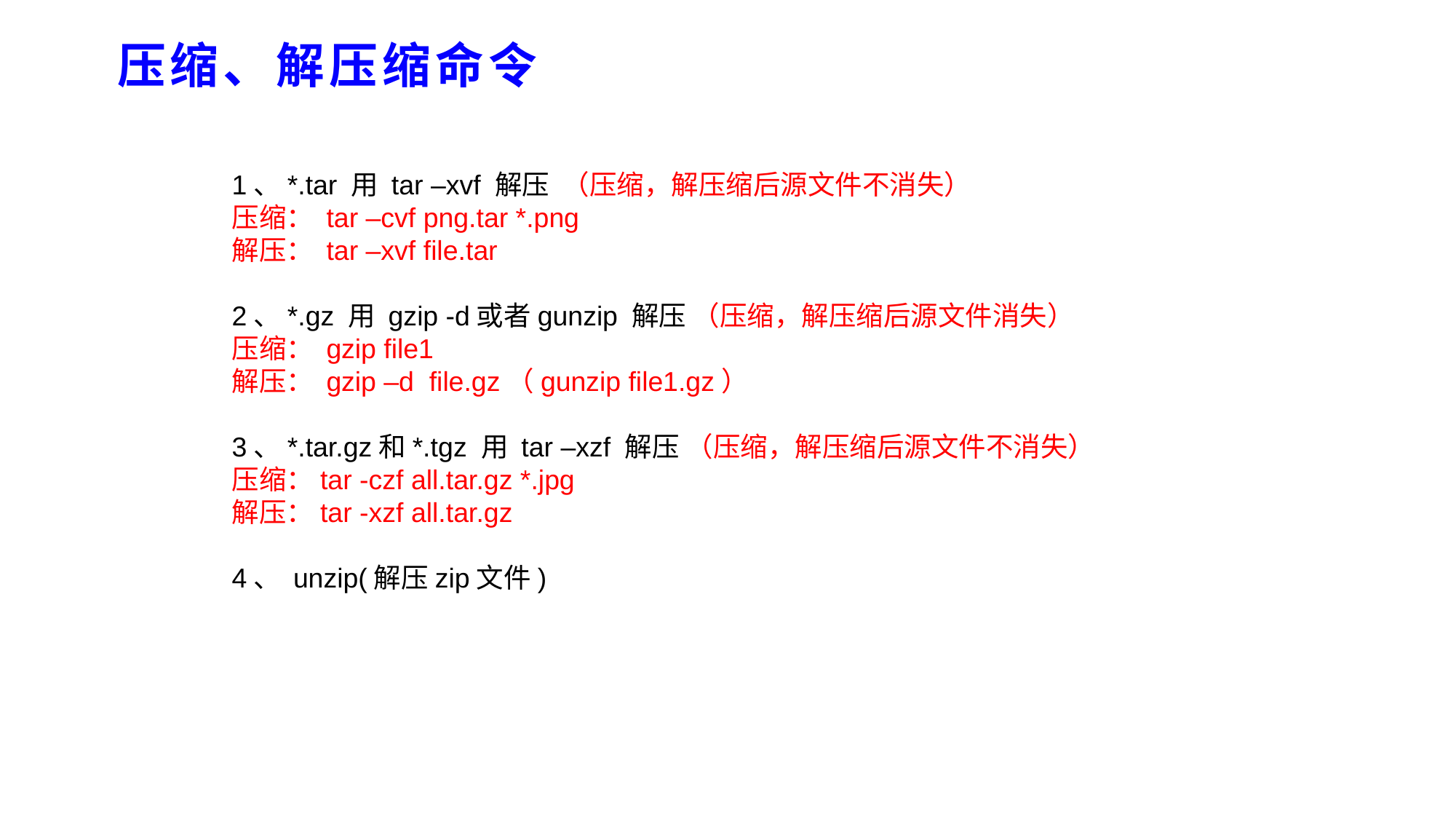

压缩、解压缩命令
1、*.tar 用 tar –xvf 解压  （压缩，解压缩后源文件不消失）
压缩： tar –cvf png.tar *.png
解压： tar –xvf file.tar

2、*.gz 用 gzip -d或者gunzip 解压 （压缩，解压缩后源文件消失）
压缩： gzip file1
解压： gzip –d  file.gz（gunzip file1.gz）
3、*.tar.gz和*.tgz 用 tar –xzf 解压 （压缩，解压缩后源文件不消失）
压缩：tar -czf all.tar.gz *.jpg
解压：tar -xzf all.tar.gz

4、 unzip(解压zip文件)